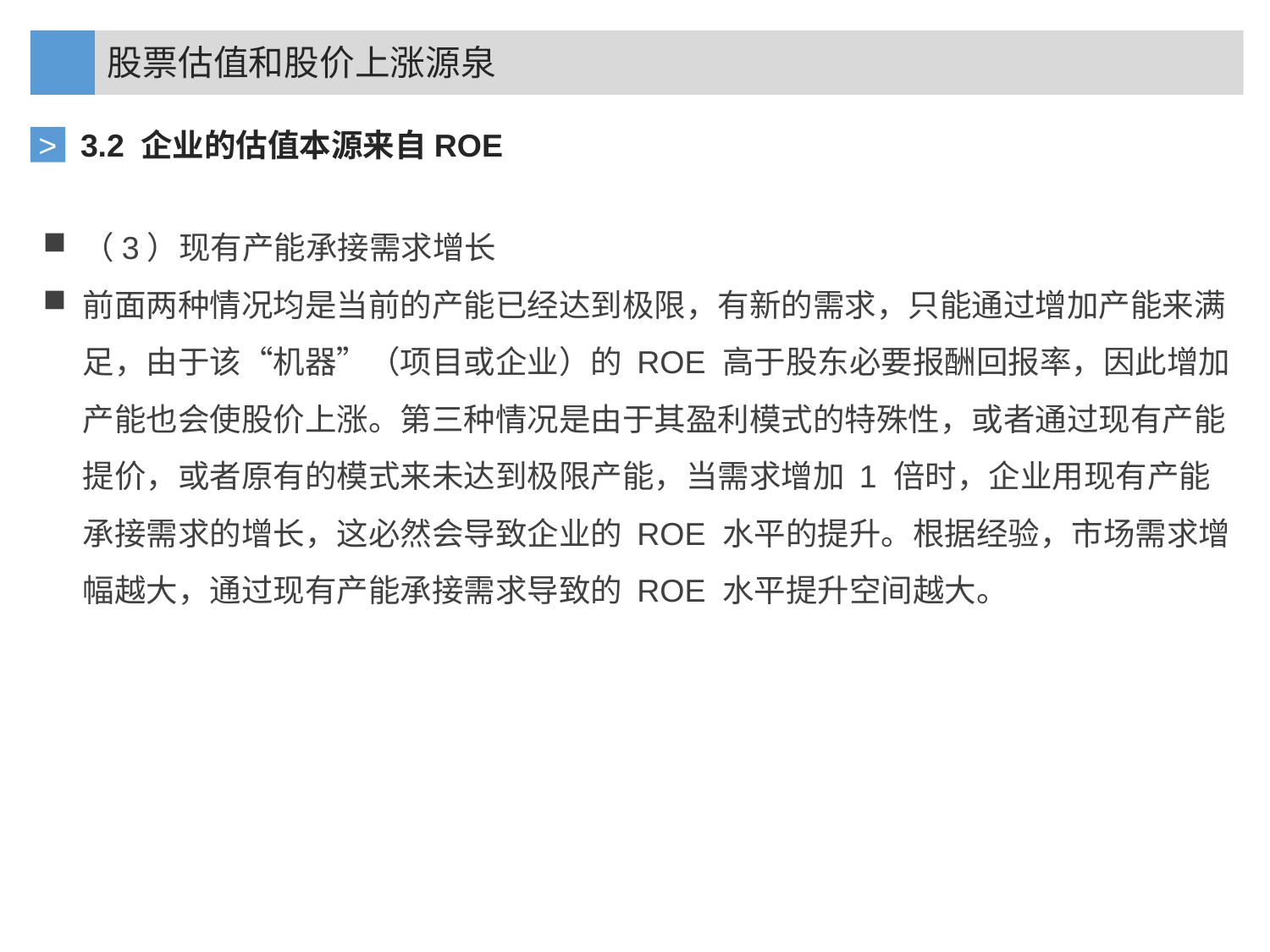

股票估值和股价上涨源泉
3.2 企业的估值本源来自ROE
>
（3）现有产能承接需求增长
前面两种情况均是当前的产能已经达到极限，有新的需求，只能通过增加产能来满足，由于该“机器”（项目或企业）的 ROE 高于股东必要报酬回报率，因此增加产能也会使股价上涨。第三种情况是由于其盈利模式的特殊性，或者通过现有产能提价，或者原有的模式来未达到极限产能，当需求增加 1 倍时，企业用现有产能承接需求的增长，这必然会导致企业的 ROE 水平的提升。根据经验，市场需求增幅越大，通过现有产能承接需求导致的 ROE 水平提升空间越大。